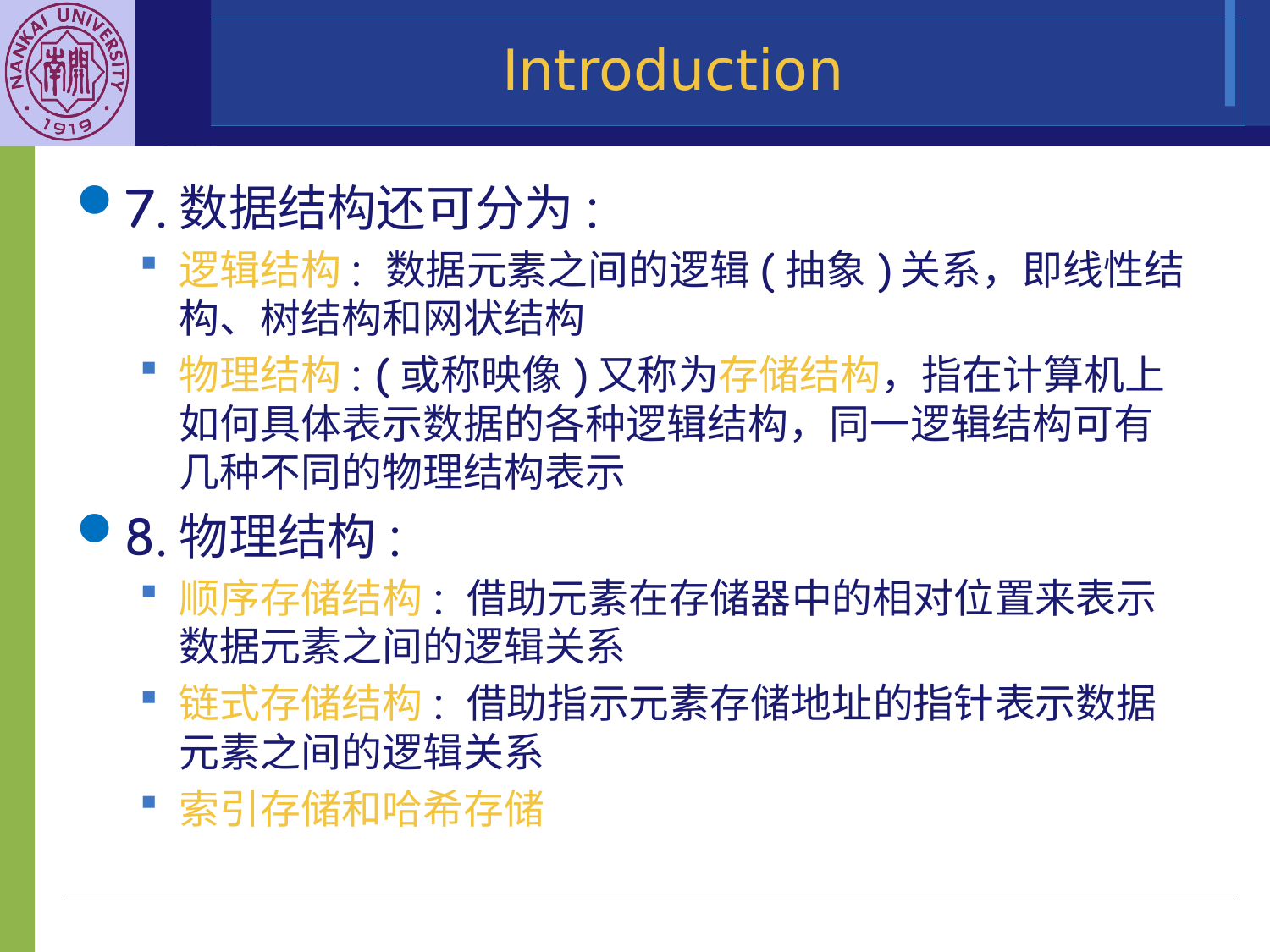

# Introduction
7.数据结构还可分为:
逻辑结构: 数据元素之间的逻辑(抽象)关系，即线性结构、树结构和网状结构
物理结构: (或称映像)又称为存储结构，指在计算机上如何具体表示数据的各种逻辑结构，同一逻辑结构可有几种不同的物理结构表示
8.物理结构:
顺序存储结构: 借助元素在存储器中的相对位置来表示数据元素之间的逻辑关系
链式存储结构: 借助指示元素存储地址的指针表示数据元素之间的逻辑关系
索引存储和哈希存储
25